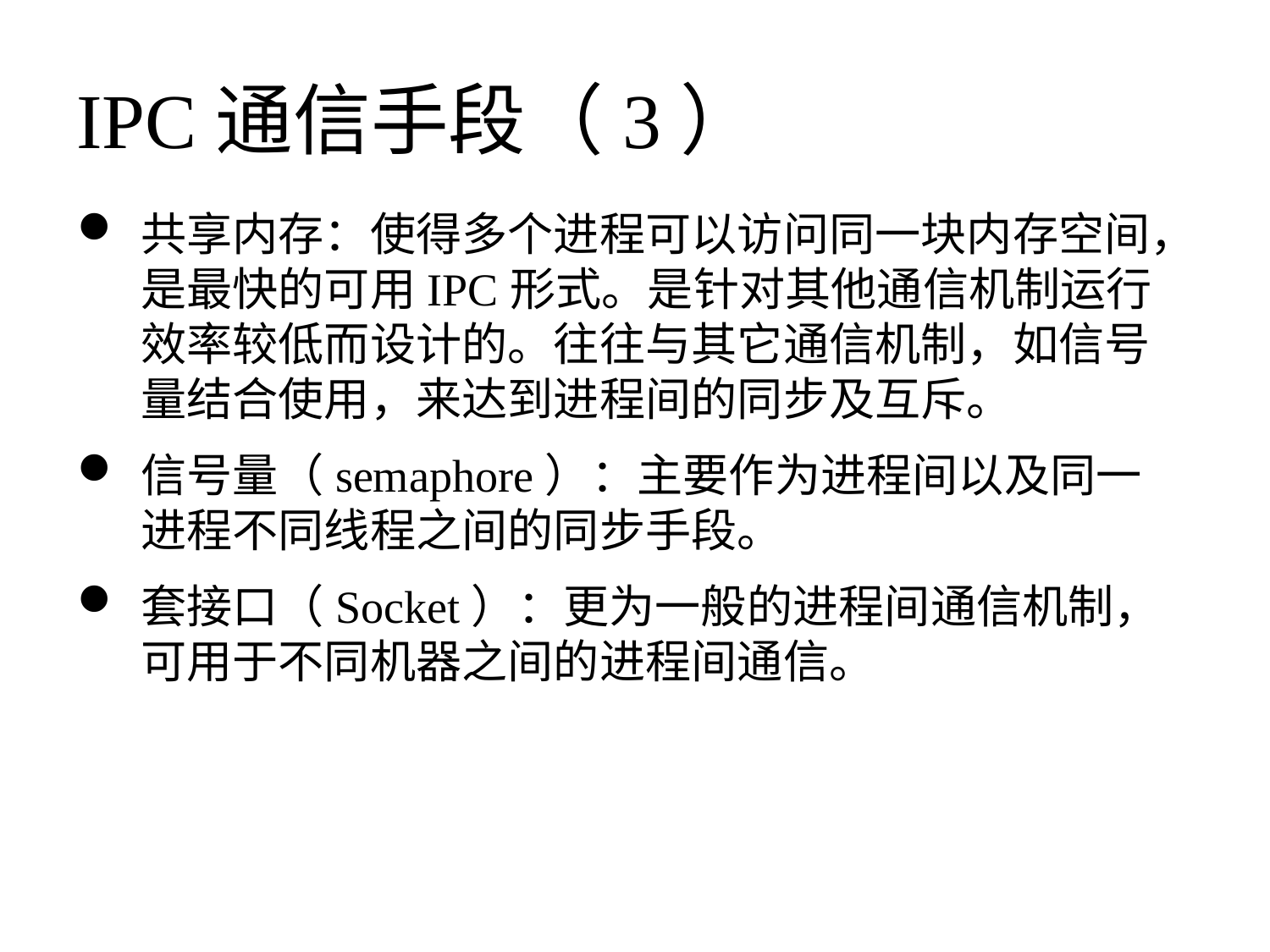

# IPC通信手段（3）
共享内存：使得多个进程可以访问同一块内存空间，是最快的可用IPC形式。是针对其他通信机制运行效率较低而设计的。往往与其它通信机制，如信号量结合使用，来达到进程间的同步及互斥。
信号量（semaphore）：主要作为进程间以及同一进程不同线程之间的同步手段。
套接口（Socket）：更为一般的进程间通信机制，可用于不同机器之间的进程间通信。